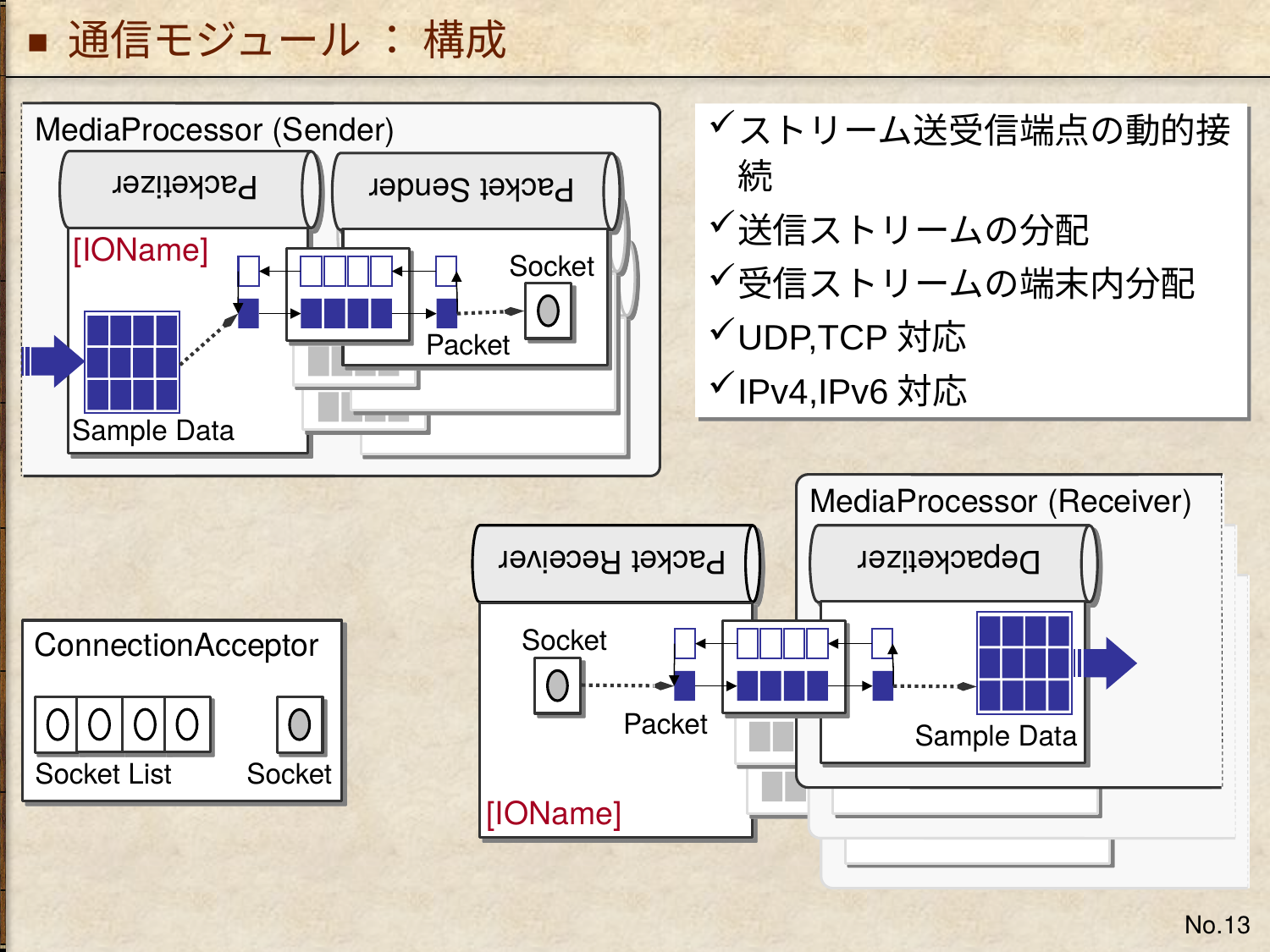

# 通信モジュール ： 構成

MediaProcessor (Sender)

ストリーム送受信端点の動的接続
送信ストリームの分配
受信ストリームの端末内分配
UDP,TCP対応
IPv4,IPv6対応
Packetizer

[IOName]

Sample Data
Packet Sender

Packet
Socket

Depacketizer

MediaProcessor (Receiver)

Packet
Sample Data

Packet Receiver

Socket

[IOName]

ConnectionAcceptor

Socket List
Socket
No.13